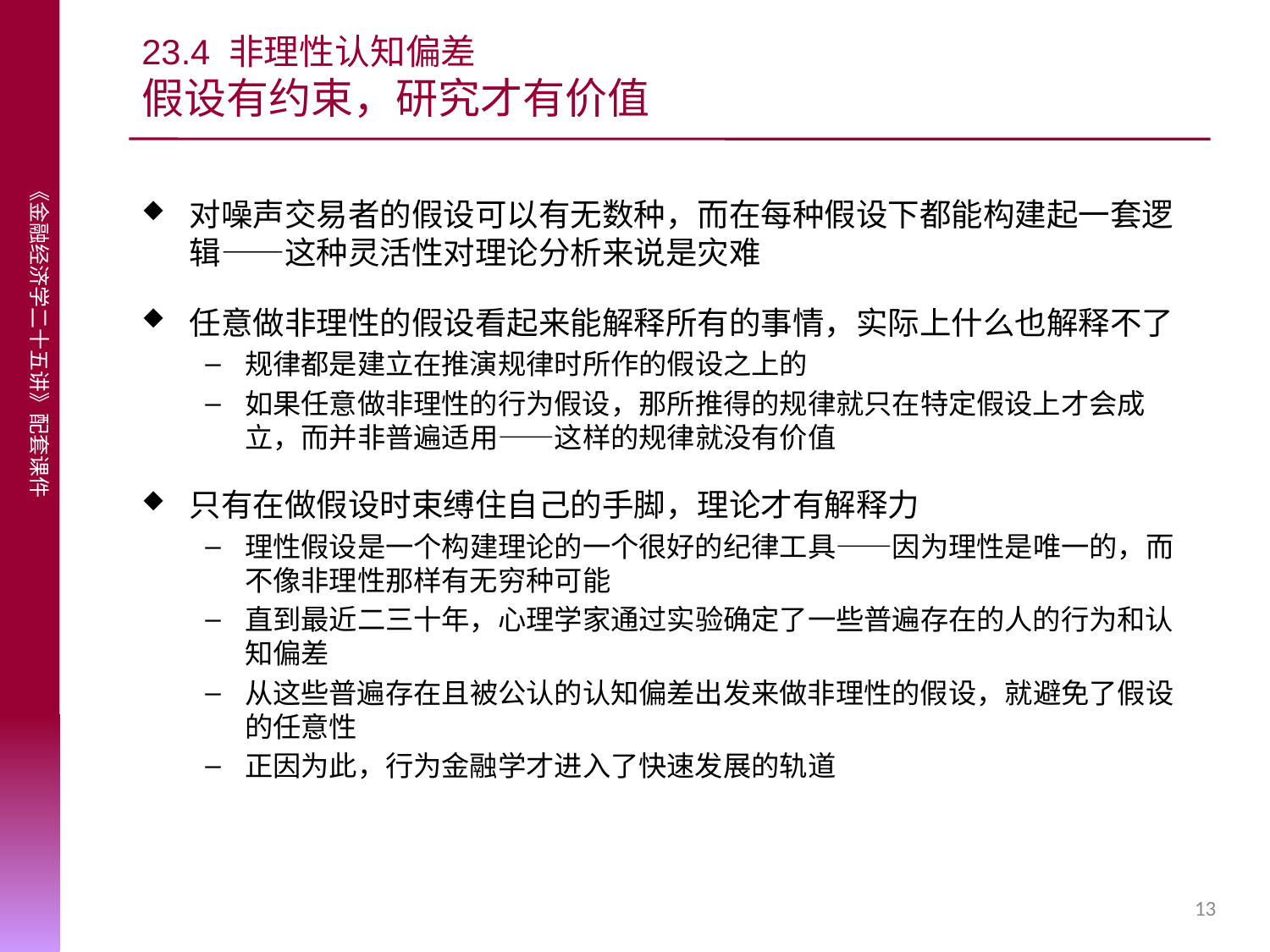

# 23.4 非理性认知偏差 假设有约束，研究才有价值
对噪声交易者的假设可以有无数种，而在每种假设下都能构建起一套逻辑——这种灵活性对理论分析来说是灾难
任意做非理性的假设看起来能解释所有的事情，实际上什么也解释不了
规律都是建立在推演规律时所作的假设之上的
如果任意做非理性的行为假设，那所推得的规律就只在特定假设上才会成立，而并非普遍适用——这样的规律就没有价值
只有在做假设时束缚住自己的手脚，理论才有解释力
理性假设是一个构建理论的一个很好的纪律工具——因为理性是唯一的，而不像非理性那样有无穷种可能
直到最近二三十年，心理学家通过实验确定了一些普遍存在的人的行为和认知偏差
从这些普遍存在且被公认的认知偏差出发来做非理性的假设，就避免了假设的任意性
正因为此，行为金融学才进入了快速发展的轨道
13